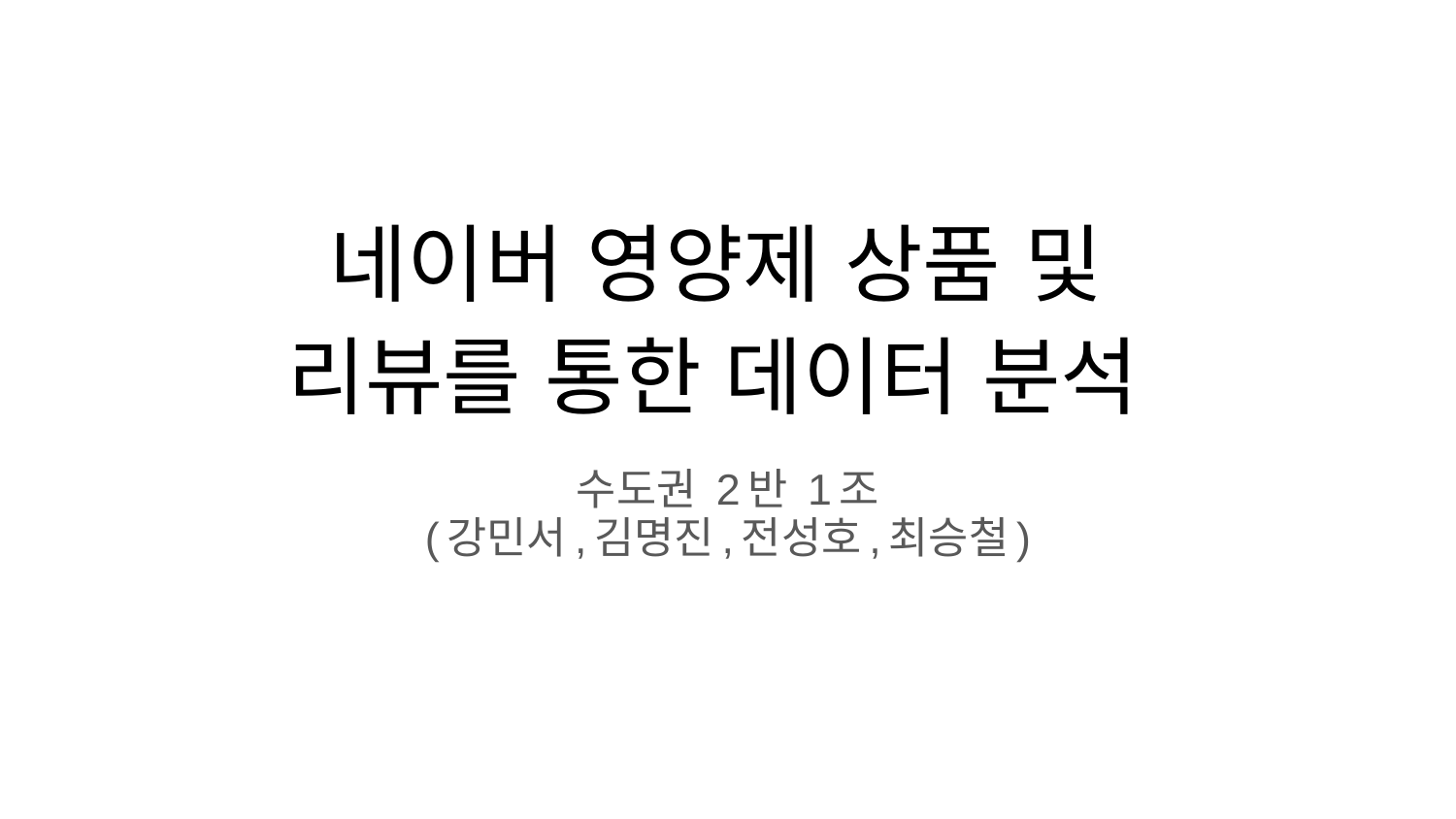

# 네이버 영양제 상품 및
리뷰를 통한 데이터 분석
수도권 2반 1조
(강민서,김명진,전성호,최승철)